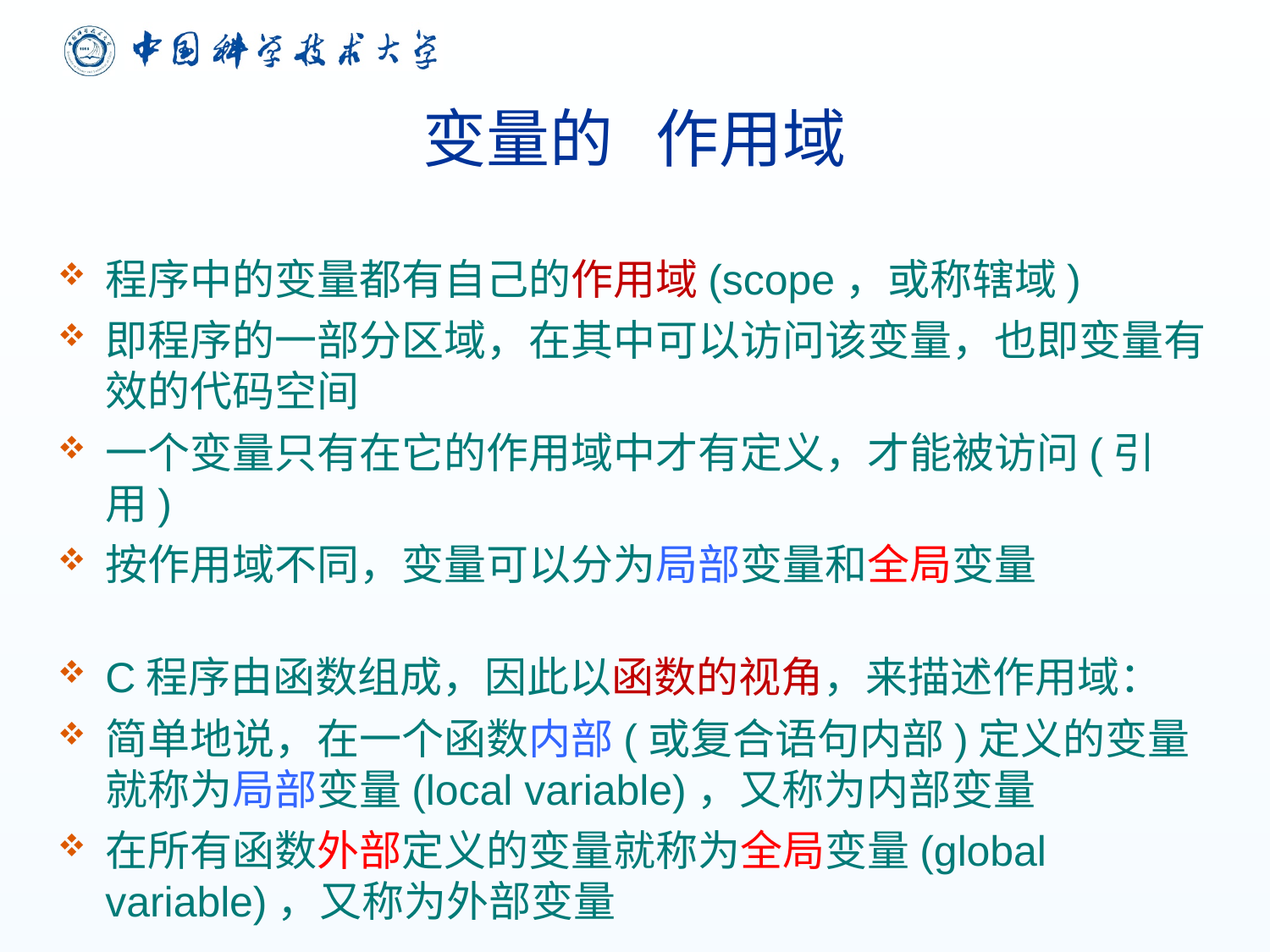

# 变量的   作用域
程序中的变量都有自己的作用域(scope，或称辖域)
即程序的一部分区域，在其中可以访问该变量，也即变量有效的代码空间
一个变量只有在它的作用域中才有定义，才能被访问(引用)
按作用域不同，变量可以分为局部变量和全局变量

C程序由函数组成，因此以函数的视角，来描述作用域：
简单地说，在一个函数内部(或复合语句内部)定义的变量就称为局部变量(local variable)，又称为内部变量
在所有函数外部定义的变量就称为全局变量(global variable)，又称为外部变量